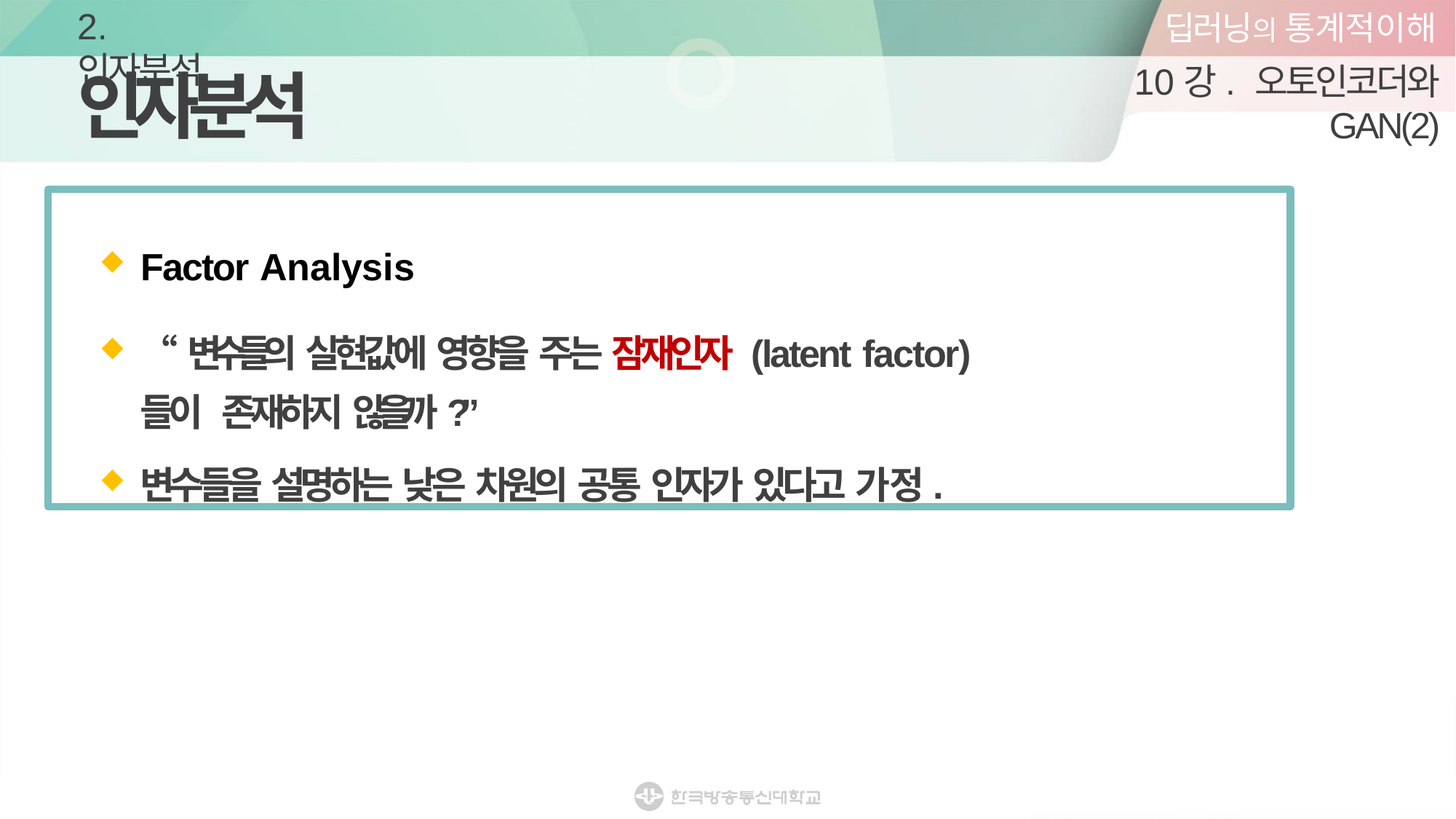

딥러닝의 통계적이해
10강. 오토인코더와 GAN(2)
2. 인자분석
# 인자분석

Factor Analysis
“변수들의 실현값에 영향을 주는 잠재인자 (latent factor) 들이 존재하지 않을까?”

변수들을 설명하는 낮은 차원의 공통 인자가 있다고 가정.